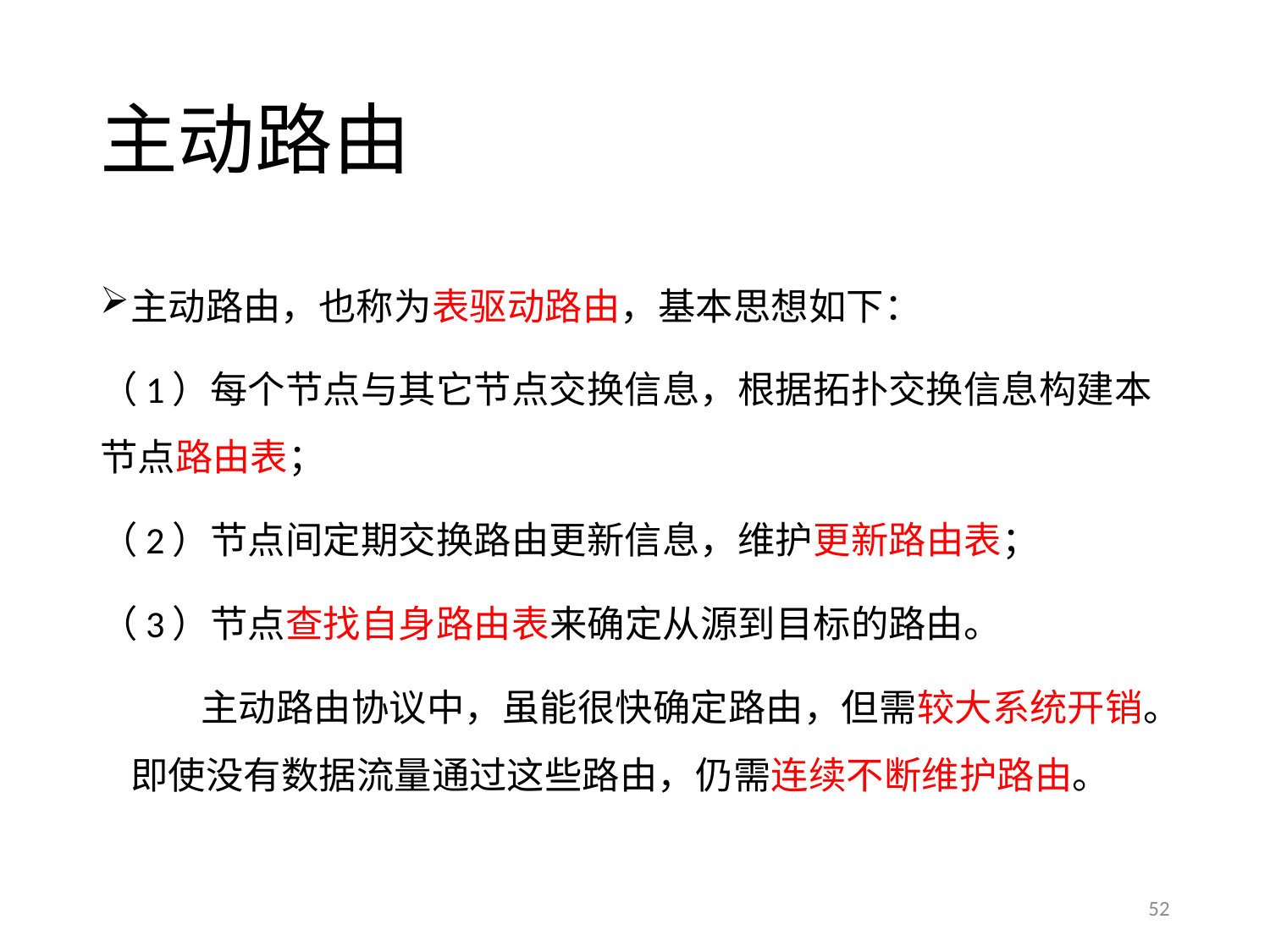

# 主动路由
主动路由，也称为表驱动路由，基本思想如下：
（1）每个节点与其它节点交换信息，根据拓扑交换信息构建本节点路由表；
（2）节点间定期交换路由更新信息，维护更新路由表；
（3）节点查找自身路由表来确定从源到目标的路由。
           主动路由协议中，虽能很快确定路由，但需较大系统开销。即使没有数据流量通过这些路由，仍需连续不断维护路由。
52